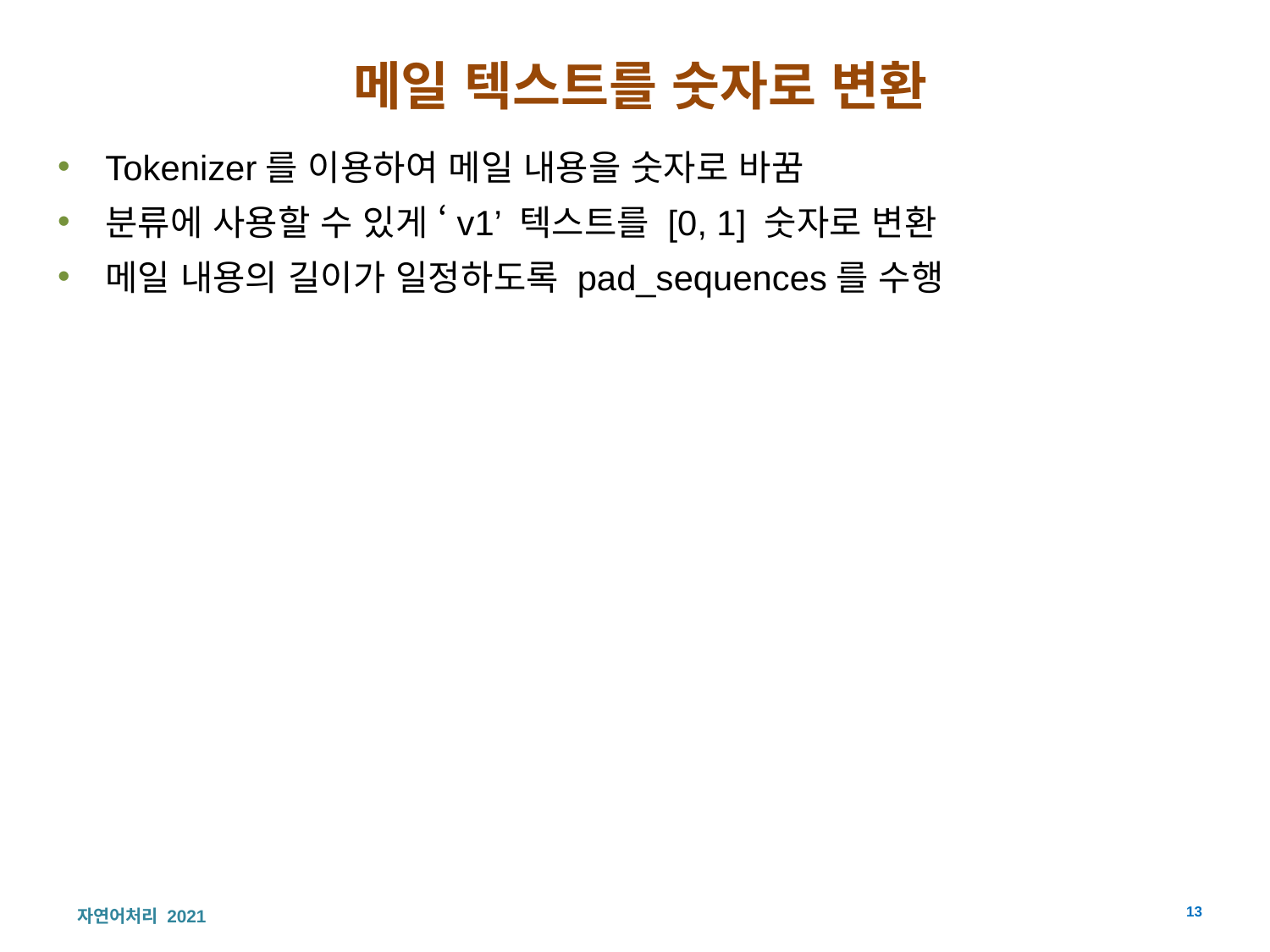

# 메일 텍스트를 숫자로 변환
Tokenizer를 이용하여 메일 내용을 숫자로 바꿈
분류에 사용할 수 있게 ‘v1’ 텍스트를 [0, 1] 숫자로 변환
메일 내용의 길이가 일정하도록 pad_sequences를 수행